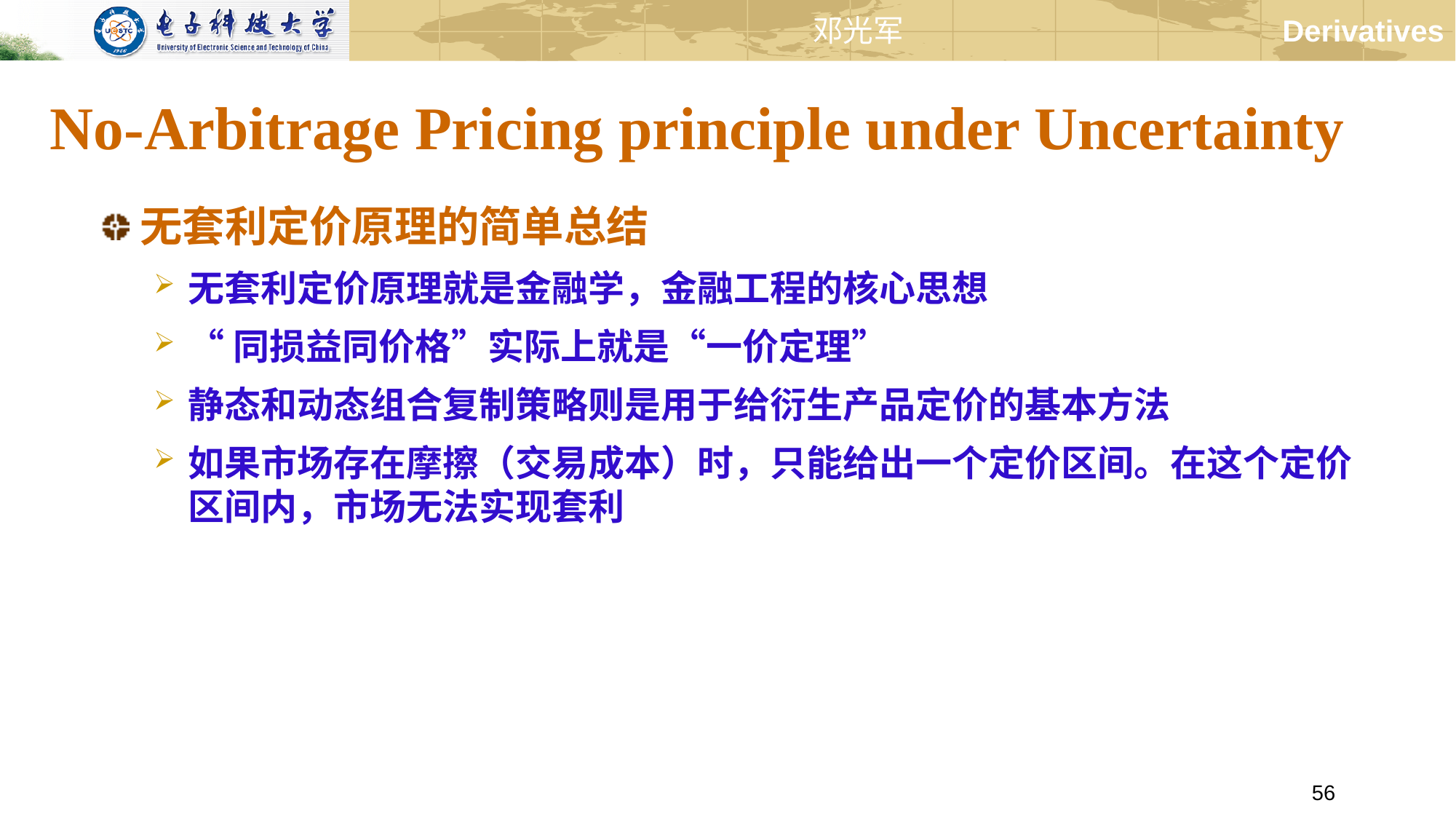

No-Arbitrage Pricing principle under Uncertainty
无套利定价原理的简单总结
无套利定价原理就是金融学，金融工程的核心思想
“同损益同价格”实际上就是“一价定理”
静态和动态组合复制策略则是用于给衍生产品定价的基本方法
如果市场存在摩擦（交易成本）时，只能给出一个定价区间。在这个定价区间内，市场无法实现套利